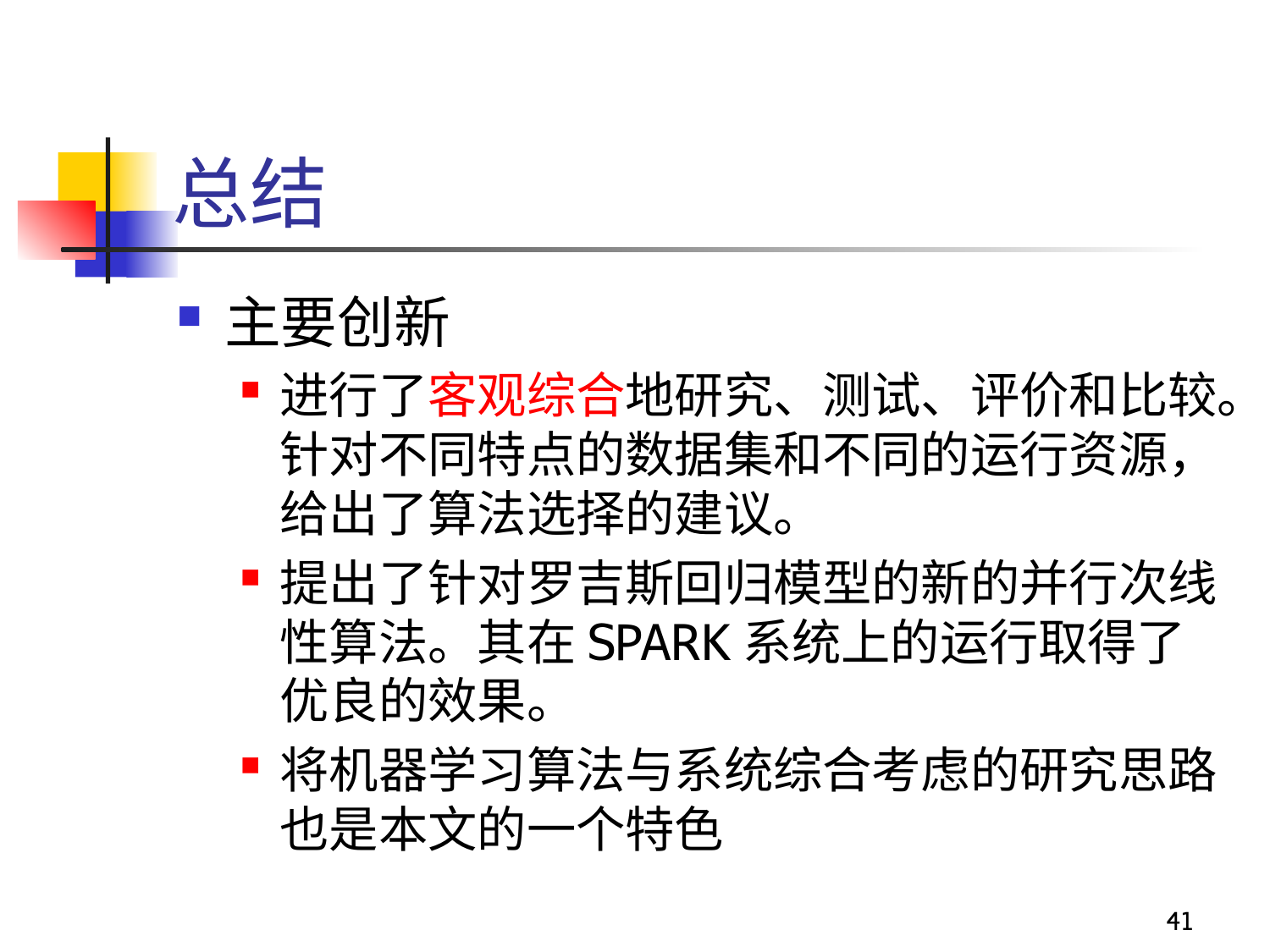

# 总结
主要创新
进行了客观综合地研究、测试、评价和比较。针对不同特点的数据集和不同的运行资源，给出了算法选择的建议。
提出了针对罗吉斯回归模型的新的并行次线性算法。其在SPARK系统上的运行取得了优良的效果。
将机器学习算法与系统综合考虑的研究思路也是本文的一个特色
41